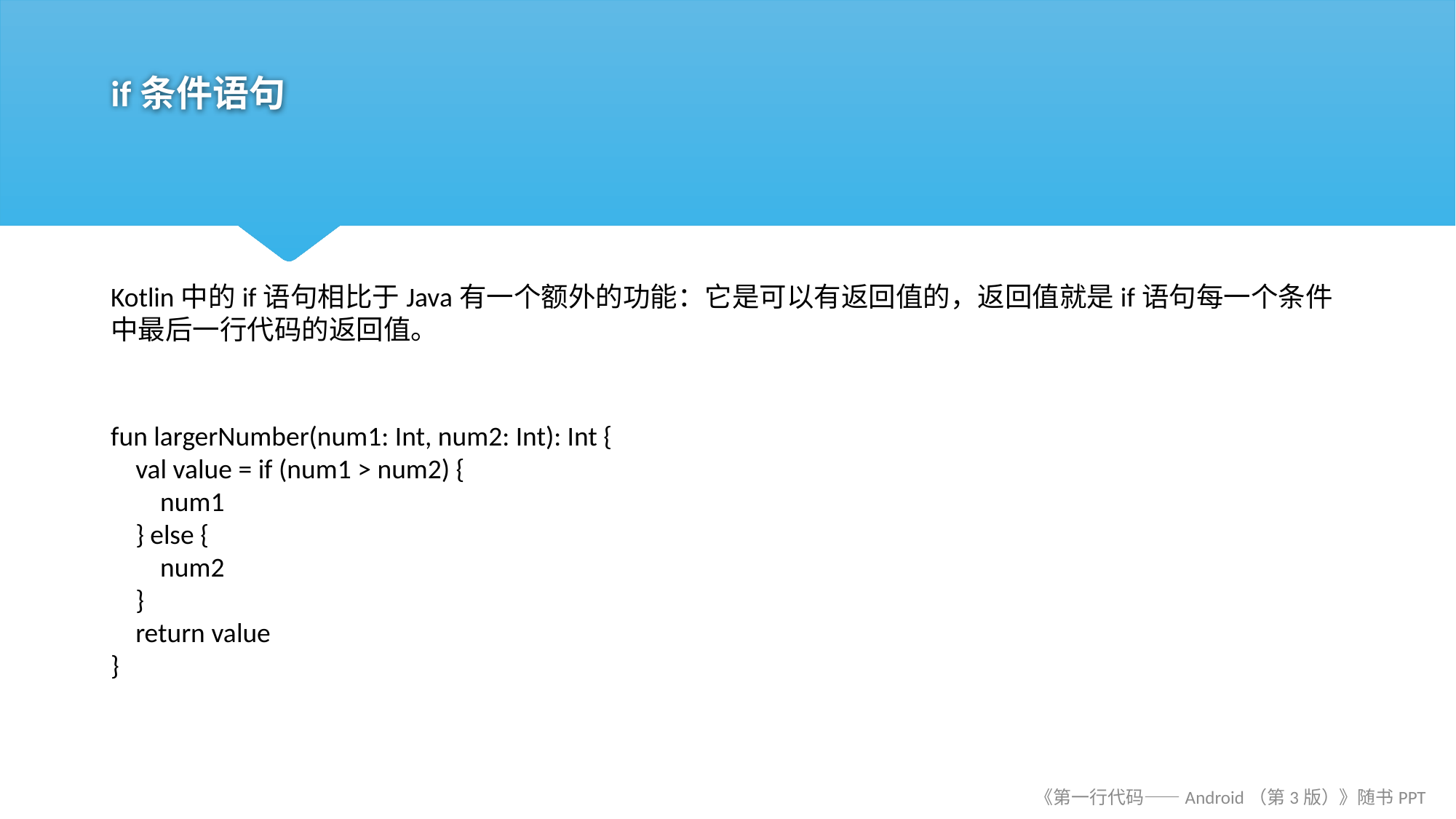

# if条件语句
Kotlin中的if语句相比于Java有一个额外的功能：它是可以有返回值的，返回值就是if语句每一个条件中最后一行代码的返回值。
fun largerNumber(num1: Int, num2: Int): Int {
    val value = if (num1 > num2) {
        num1
    } else {
        num2
    }
    return value
}